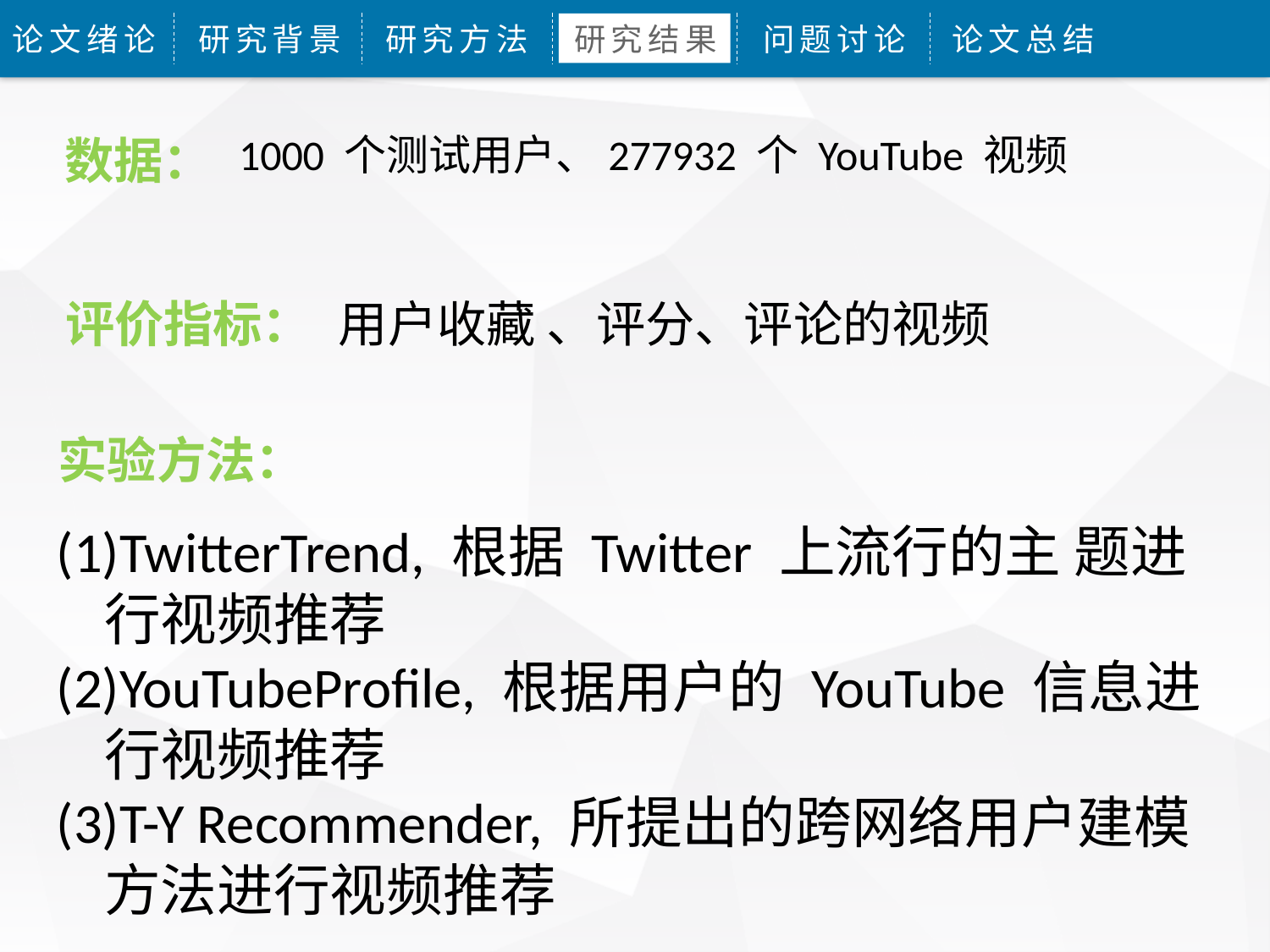

论文绪论
研究背景
研究方法
研究结果
问题讨论
论文总结

1000 个测试用户、277932 个 YouTube 视频
数据：
评价指标：
用户收藏 、评分、评论的视频
实验方法：
TwitterTrend, 根据 Twitter 上流行的主 题进行视频推荐
YouTubeProfile, 根据用户的 YouTube 信息进行视频推荐
T-Y Recommender, 所提出的跨网络用户建模方法进行视频推荐